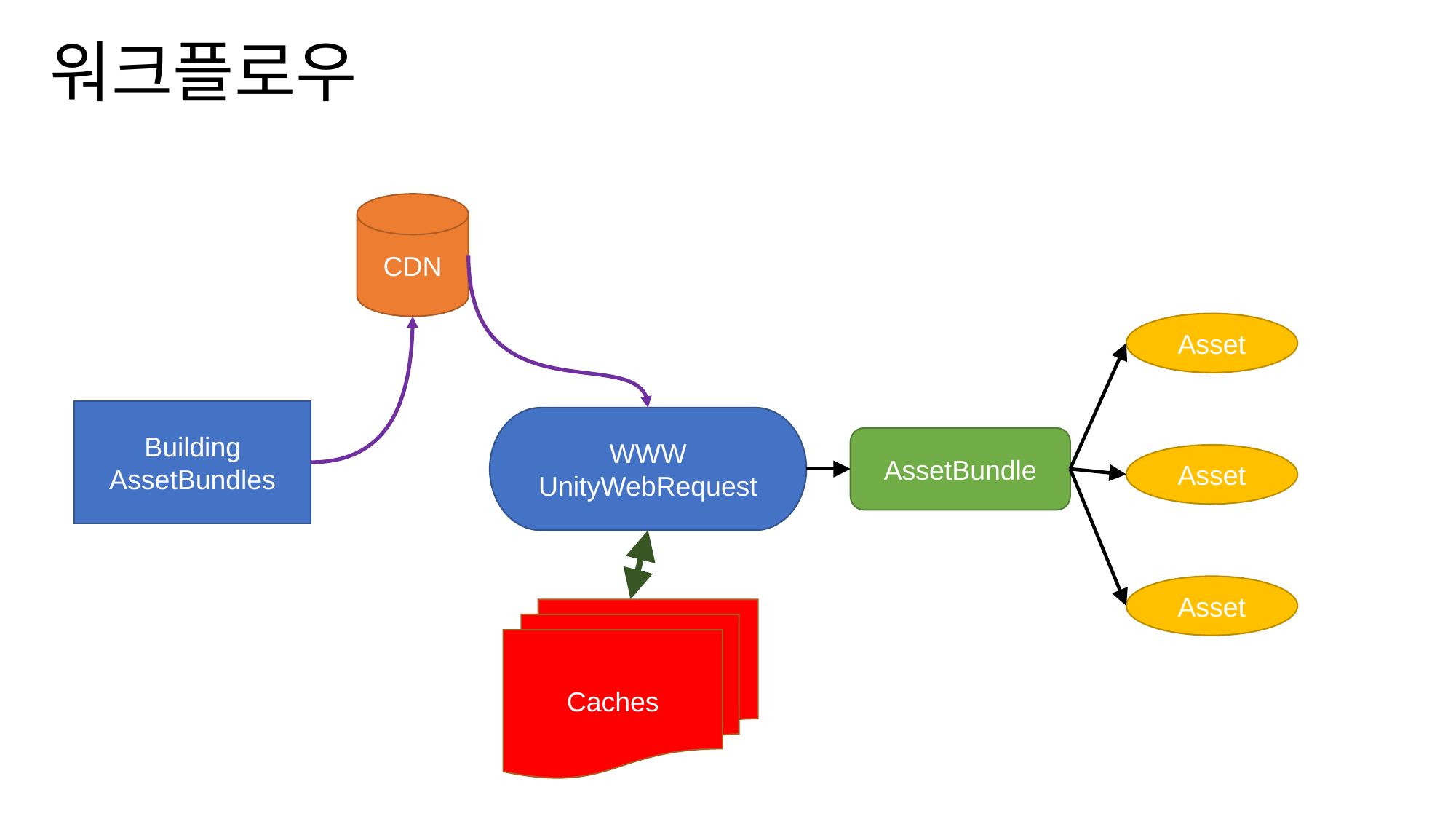

# 워크플로우
CDN
Asset
Building
AssetBundles
WWW
UnityWebRequest
AssetBundle
Asset
Asset
Caches